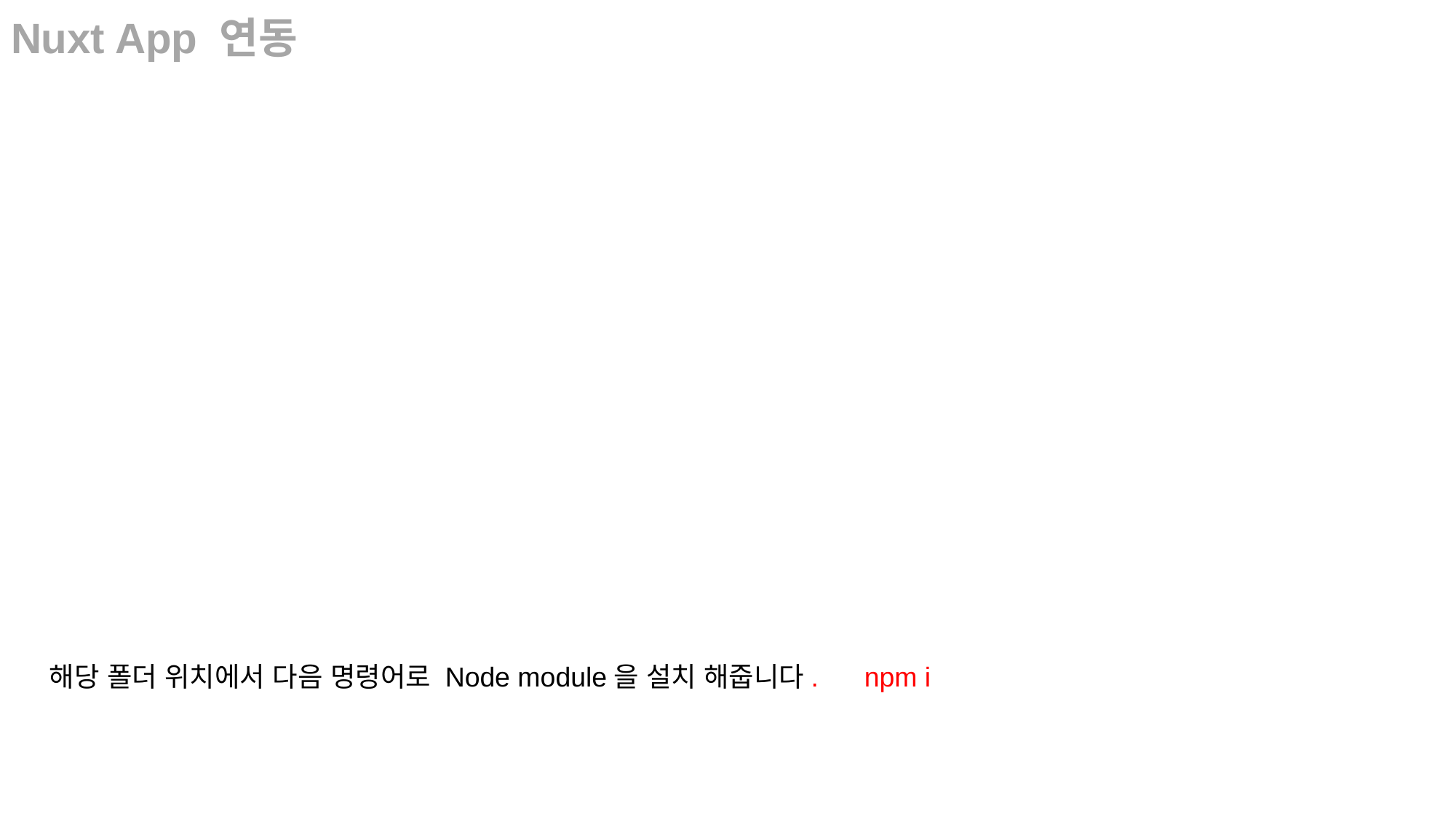

# Nuxt App 연동
해당 폴더 위치에서 다음 명령어로 Node module을 설치 해줍니다.      npm i